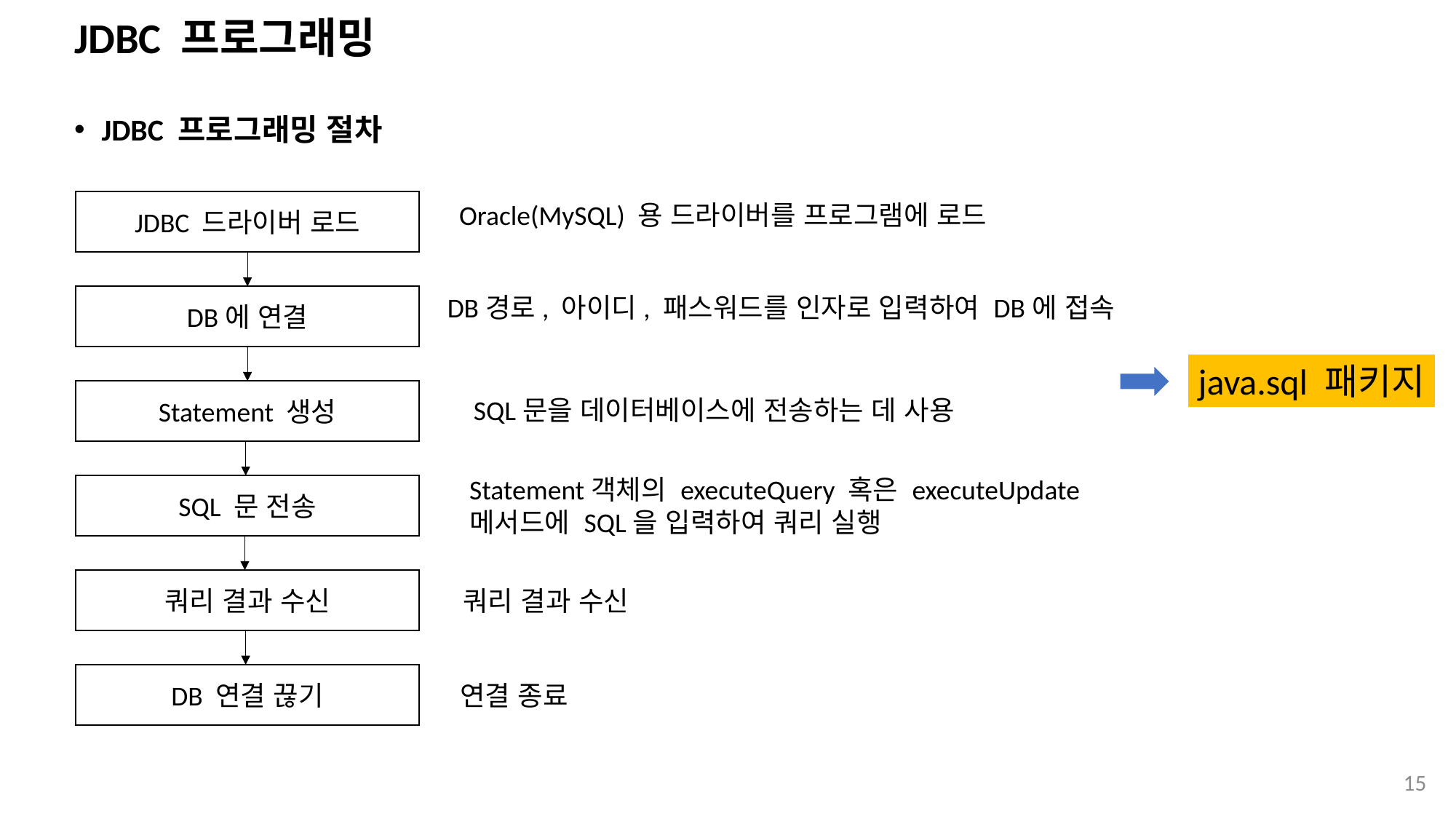

# JDBC 프로그래밍
JDBC 프로그래밍 절차
JDBC 드라이버 로드
Oracle(MySQL) 용 드라이버를 프로그램에 로드
DB경로, 아이디, 패스워드를 인자로 입력하여 DB에 접속
DB에 연결
java.sql 패키지

Statement 생성
SQL문을 데이터베이스에 전송하는 데 사용
Statement객체의 executeQuery 혹은 executeUpdate
메서드에 SQL을 입력하여 쿼리 실행
SQL 문 전송
쿼리 결과 수신
쿼리 결과 수신
DB 연결 끊기
연결 종료
15